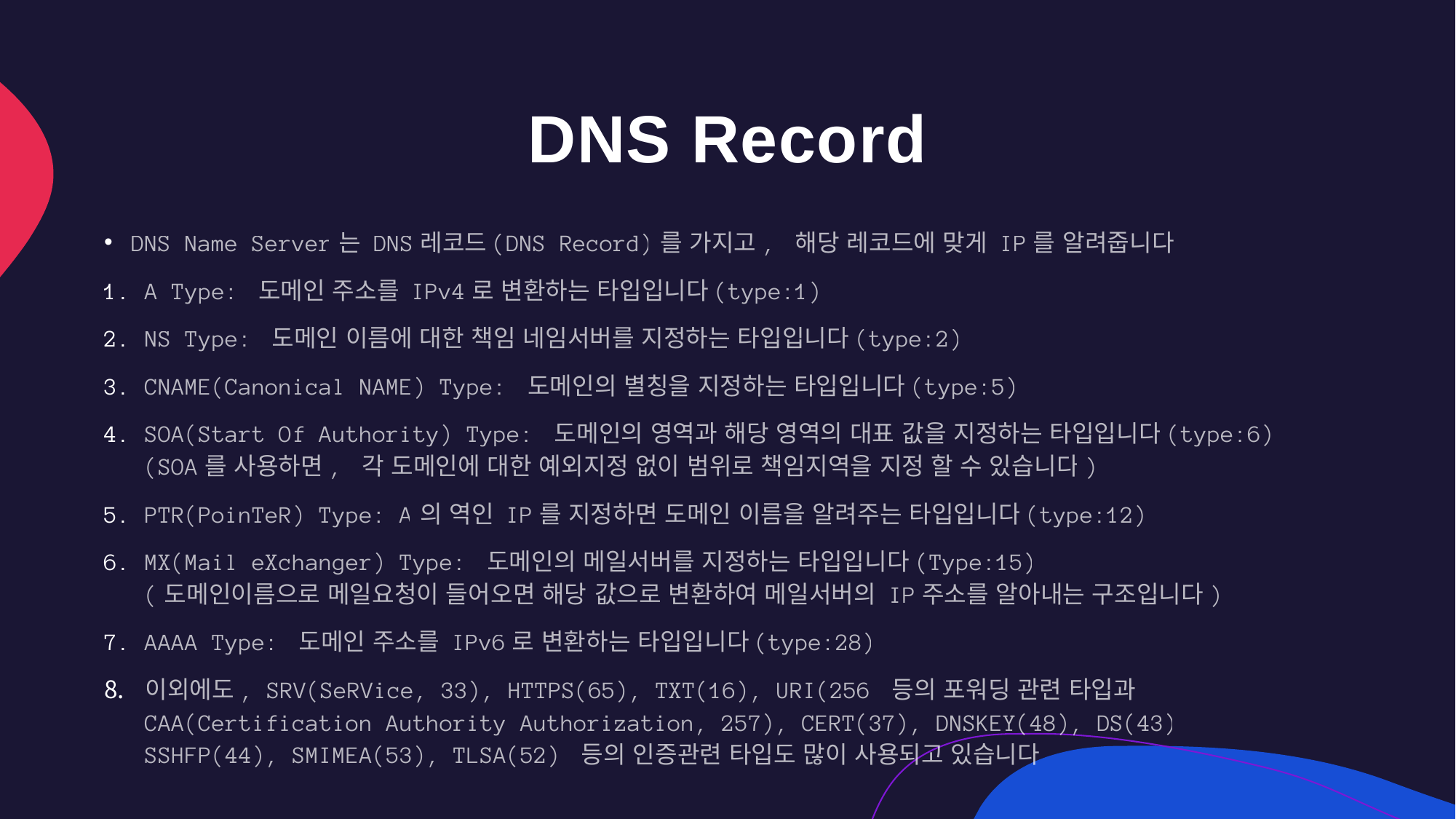

# DNS Record
DNS Name Server는 DNS레코드(DNS Record)를 가지고, 해당 레코드에 맞게 IP를 알려줍니다
A Type: 도메인 주소를 IPv4로 변환하는 타입입니다(type:1)
NS Type: 도메인 이름에 대한 책임 네임서버를 지정하는 타입입니다(type:2)
CNAME(Canonical NAME) Type: 도메인의 별칭을 지정하는 타입입니다(type:5)
SOA(Start Of Authority) Type: 도메인의 영역과 해당 영역의 대표 값을 지정하는 타입입니다(type:6)
(SOA를 사용하면, 각 도메인에 대한 예외지정 없이 범위로 책임지역을 지정 할 수 있습니다)
PTR(PoinTeR) Type: A의 역인 IP를 지정하면 도메인 이름을 알려주는 타입입니다(type:12)
MX(Mail eXchanger) Type: 도메인의 메일서버를 지정하는 타입입니다(Type:15)
(도메인이름으로 메일요청이 들어오면 해당 값으로 변환하여 메일서버의 IP주소를 알아내는 구조입니다)
AAAA Type: 도메인 주소를 IPv6로 변환하는 타입입니다(type:28)
이외에도, SRV(SeRVice, 33), HTTPS(65), TXT(16), URI(256)등의 포워딩 관련 타입과
CAA(Certification Authority Authorization, 257), CERT(37), DNSKEY(48), DS(43),
SSHFP(44), SMIMEA(53), TLSA(52) 등의 인증관련 타입도 많이 사용되고 있습니다